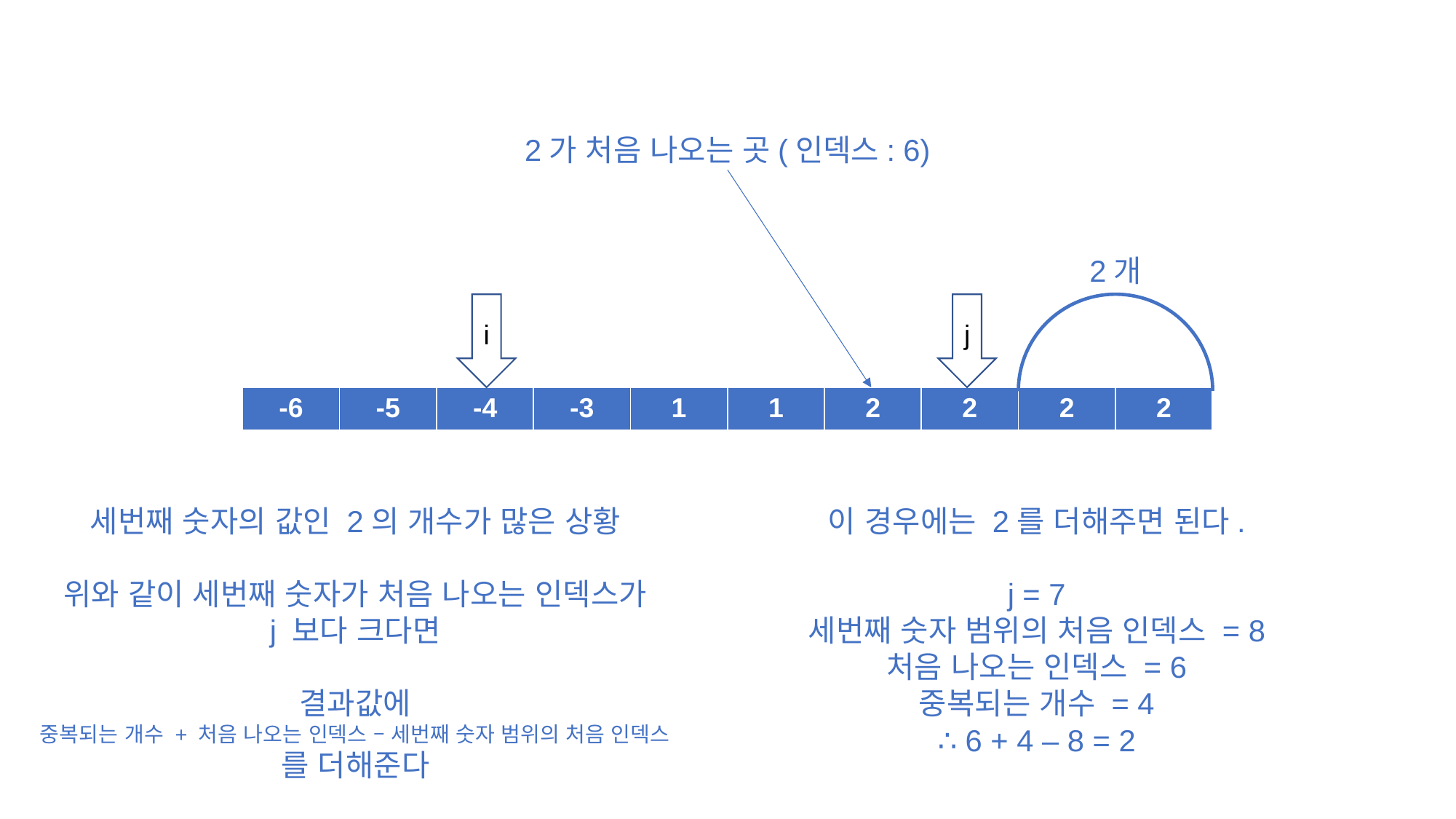

2가 처음 나오는 곳(인덱스: 6)
2개
i
j

| -6 | -5 | -4 | -3 | 1 | 1 | 2 | 2 | 2 | 2 |
| --- | --- | --- | --- | --- | --- | --- | --- | --- | --- |
세번째 숫자의 값인 2의 개수가 많은 상황

위와 같이 세번째 숫자가 처음 나오는 인덱스가
j 보다 크다면

결과값에
중복되는 개수 + 처음 나오는 인덱스 – 세번째 숫자 범위의 처음 인덱스
를 더해준다
이 경우에는 2를 더해주면 된다.

j = 7
세번째 숫자 범위의 처음 인덱스 = 8
처음 나오는 인덱스 = 6
중복되는 개수 = 4
∴ 6 + 4 – 8 = 2